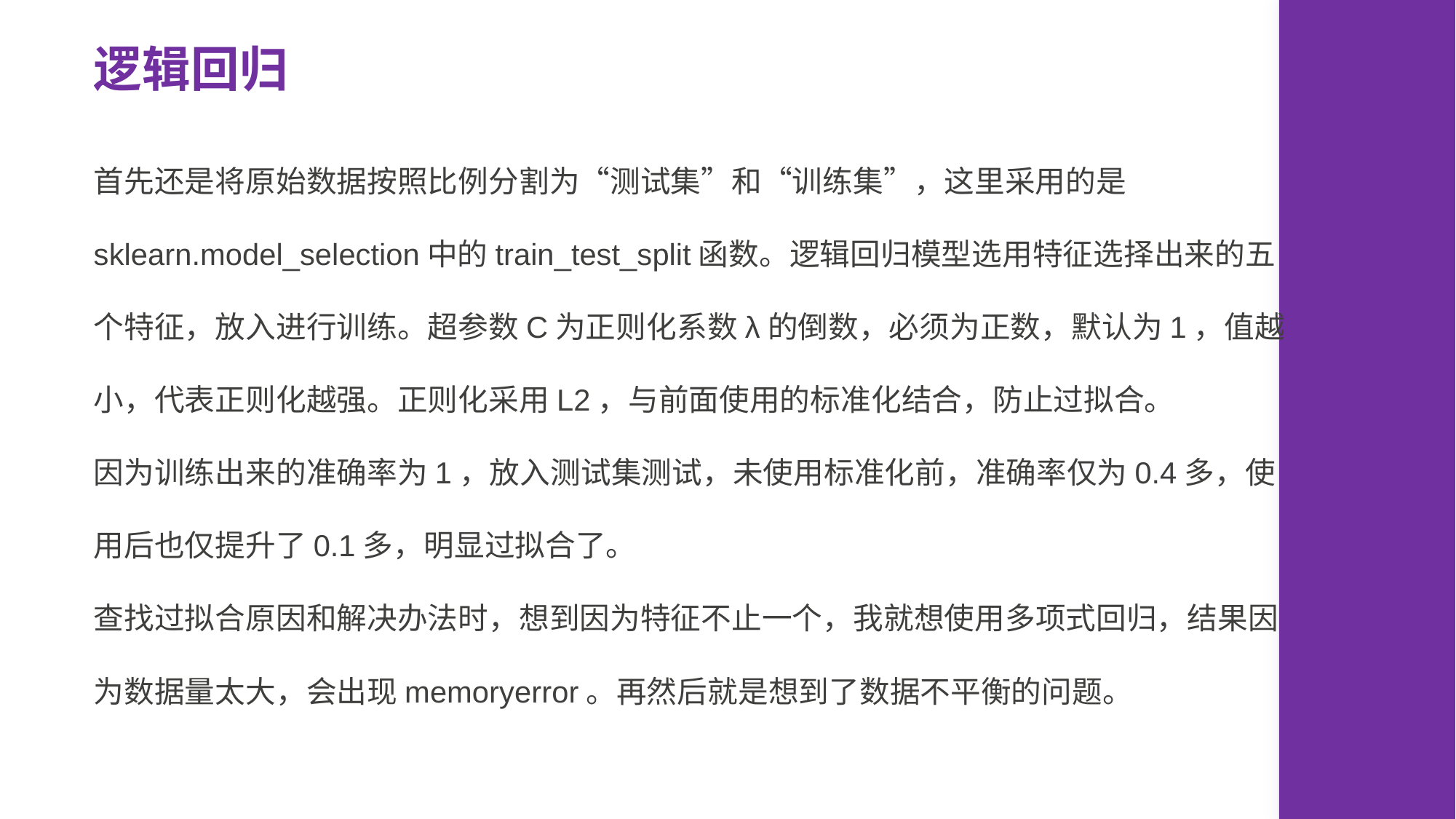

逻辑回归
首先还是将原始数据按照比例分割为“测试集”和“训练集”，这里采用的是sklearn.model_selection中的train_test_split函数。逻辑回归模型选用特征选择出来的五个特征，放入进行训练。超参数C为正则化系数λ的倒数，必须为正数，默认为1，值越小，代表正则化越强。正则化采用L2，与前面使用的标准化结合，防止过拟合。
因为训练出来的准确率为1，放入测试集测试，未使用标准化前，准确率仅为0.4多，使用后也仅提升了0.1多，明显过拟合了。
查找过拟合原因和解决办法时，想到因为特征不止一个，我就想使用多项式回归，结果因为数据量太大，会出现memoryerror。再然后就是想到了数据不平衡的问题。